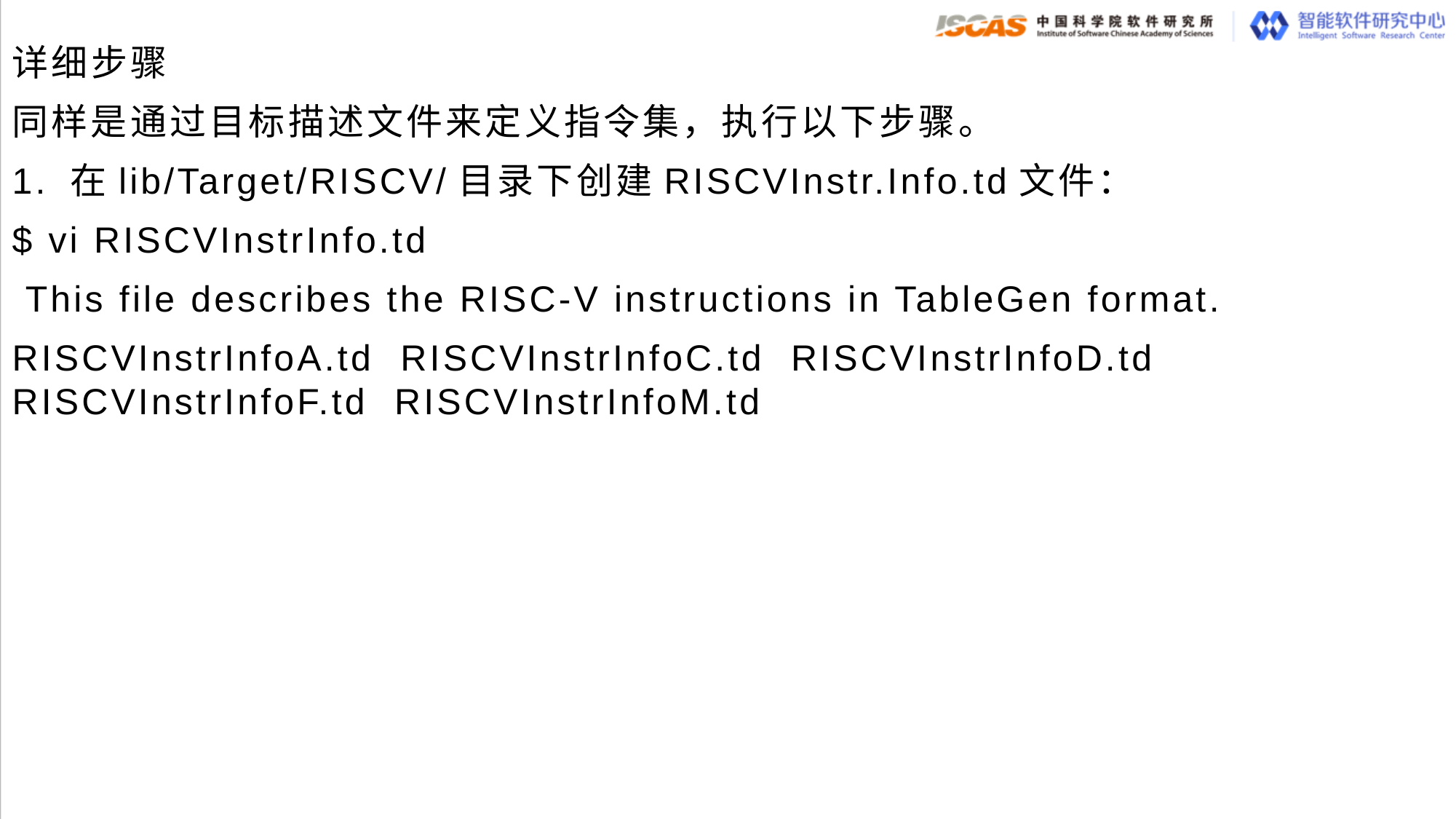

详细步骤
同样是通过目标描述文件来定义指令集，执行以下步骤。
1. 在lib/Target/RISCV/目录下创建RISCVInstr.Info.td文件：
$ vi RISCVInstrInfo.td
 This file describes the RISC-V instructions in TableGen format.
RISCVInstrInfoA.td  RISCVInstrInfoC.td  RISCVInstrInfoD.td  RISCVInstrInfoF.td  RISCVInstrInfoM.td